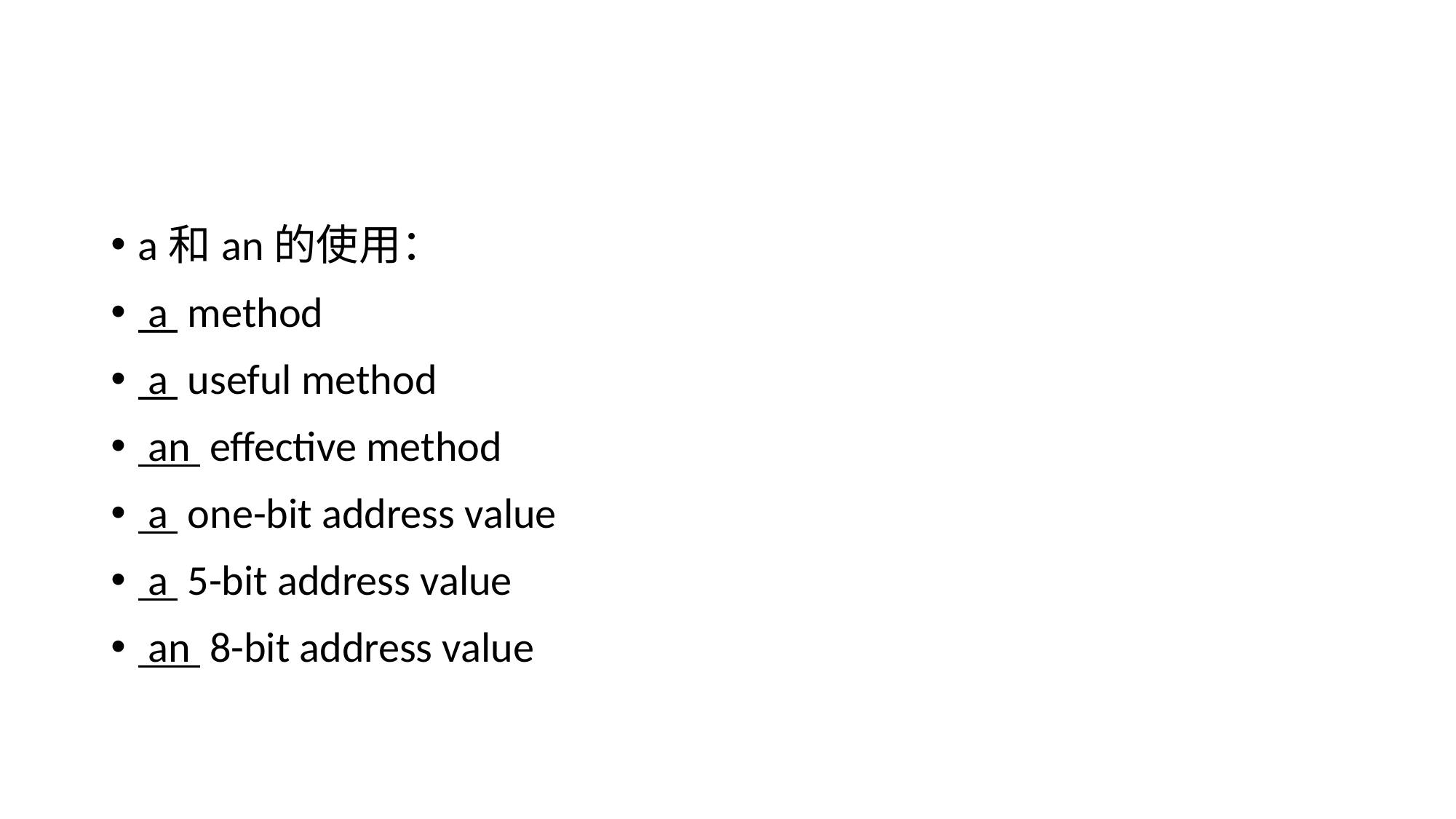

#
a和an的使用：
 a  method
 a  useful method
 an  effective method
 a  one-bit address value
 a  5-bit address value
 an  8-bit address value